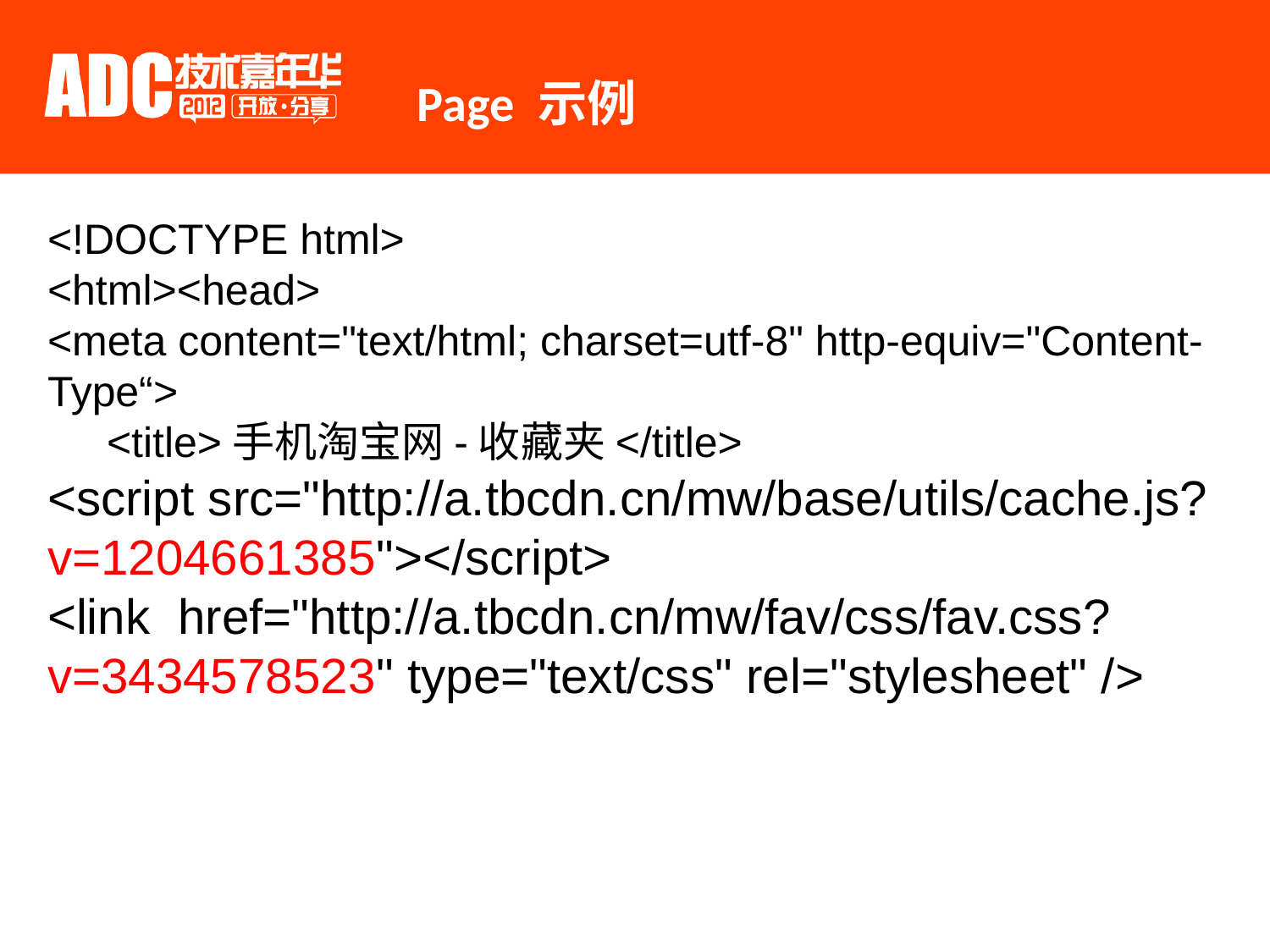

Page 示例
<!DOCTYPE html>
<html><head>
<meta content="text/html; charset=utf-8" http-equiv="Content-Type“>
     <title>手机淘宝网-收藏夹</title>
<script src="http://a.tbcdn.cn/mw/base/utils/cache.js?v=1204661385"></script>
<link  href="http://a.tbcdn.cn/mw/fav/css/fav.css?v=3434578523" type="text/css" rel="stylesheet" />